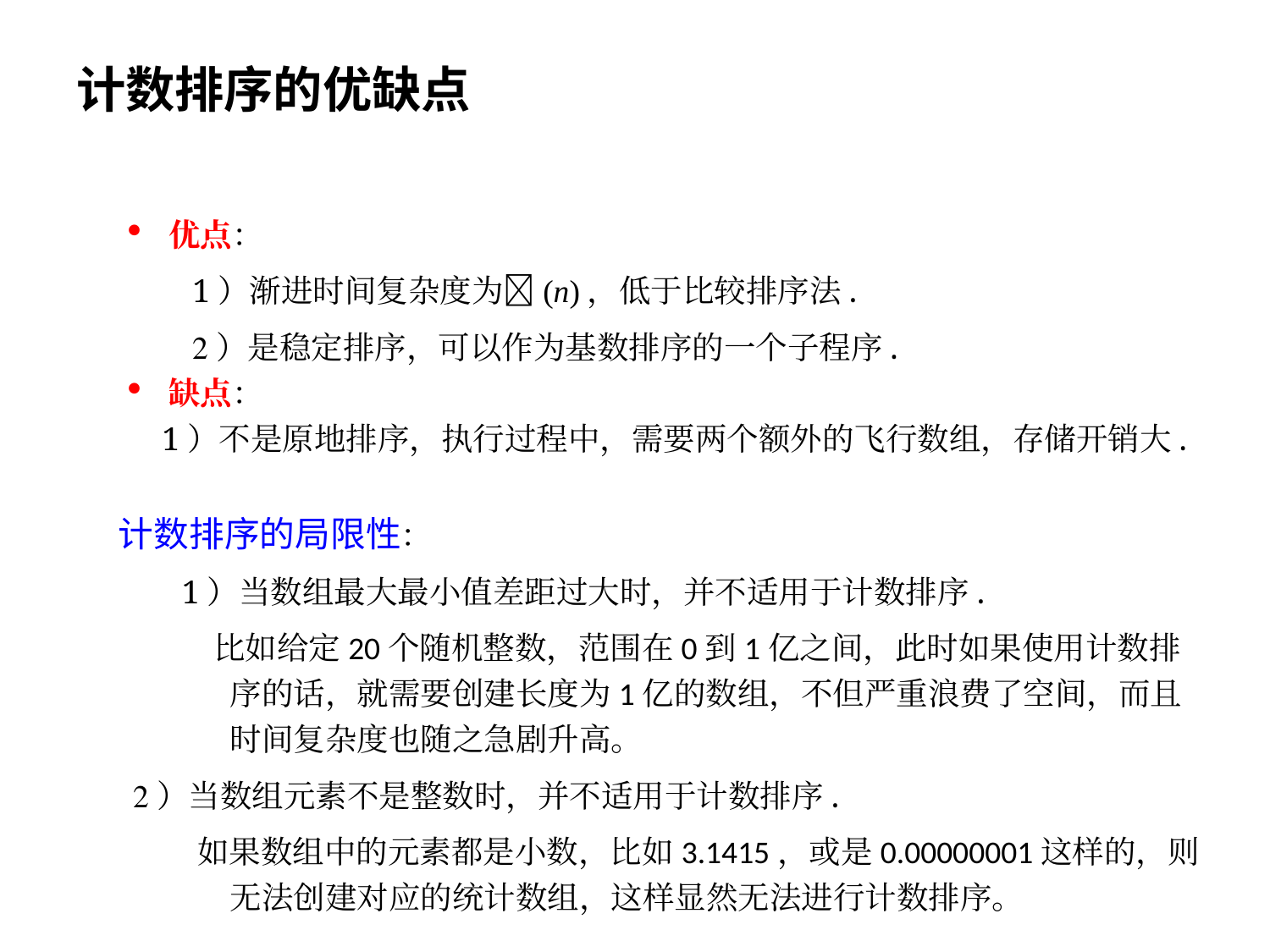

# 计数排序的优缺点
优点：
1）渐进时间复杂度为Θ(n)，低于比较排序法.
2）是稳定排序，可以作为基数排序的一个子程序.
缺点：
    1）不是原地排序，执行过程中，需要两个额外的飞行数组，存储开销大.
计数排序的局限性：
1）当数组最大最小值差距过大时，并不适用于计数排序.
   比如给定20个随机整数，范围在0到1亿之间，此时如果使用计数排序的话，就需要创建长度为1亿的数组，不但严重浪费了空间，而且时间复杂度也随之急剧升高。
2）当数组元素不是整数时，并不适用于计数排序.
 如果数组中的元素都是小数，比如3.1415，或是0.00000001这样的，则无法创建对应的统计数组，这样显然无法进行计数排序。